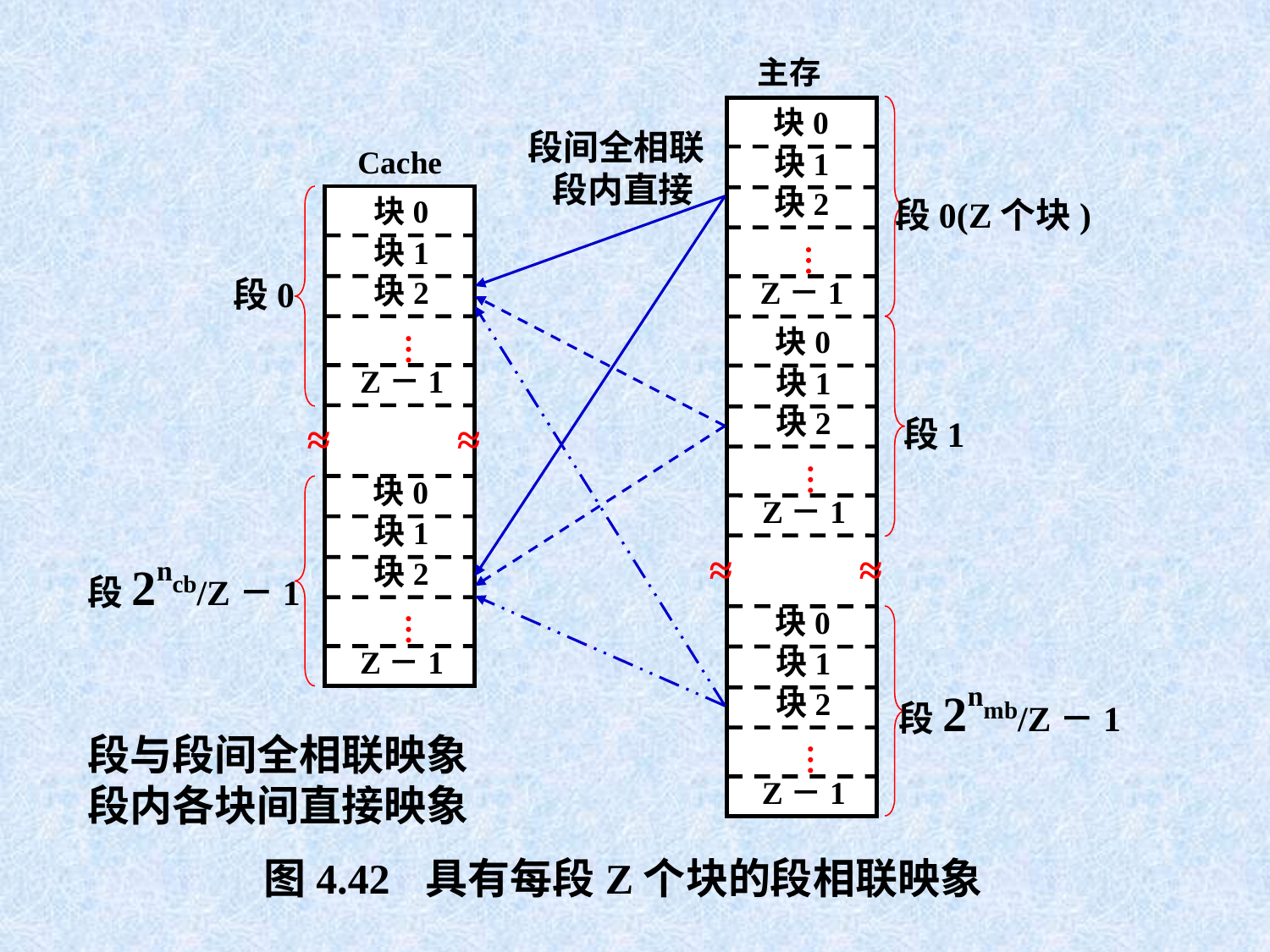

主存
 块0

段间全相联
  段内直接
Cache
块1

块2
 块0

段0(Z个块)

块1

…

段0
块2
Z－1

 块0

…
Z－1
块1

块2

段1
≈
≈

…
 块0

Z－1

块1

≈
≈
段2ncb/Z－1
块2

 块0

…

Z－1
块1

段2nmb/Z－1
块2

段与段间全相联映象
段内各块间直接映象

…
Z－1

图4.42 具有每段Z个块的段相联映象